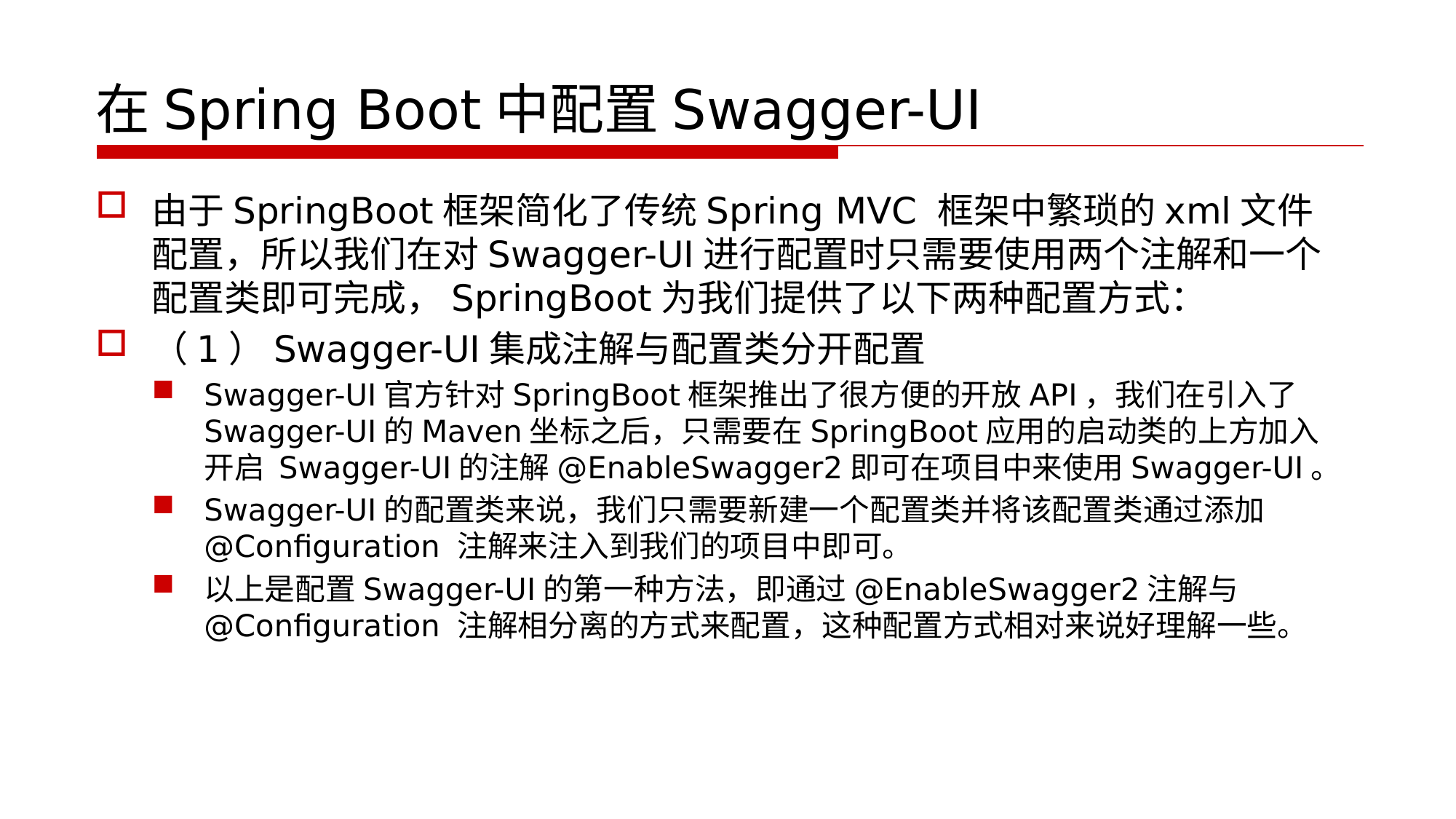

# 在Spring Boot中配置Swagger-UI
由于SpringBoot框架简化了传统Spring MVC 框架中繁琐的xml文件配置，所以我们在对Swagger-UI进行配置时只需要使用两个注解和一个配置类即可完成，SpringBoot为我们提供了以下两种配置方式：
（1）Swagger-UI集成注解与配置类分开配置
Swagger-UI官方针对SpringBoot框架推出了很方便的开放API，我们在引入了 Swagger-UI的Maven坐标之后，只需要在SpringBoot应用的启动类的上方加入开启 Swagger-UI的注解@EnableSwagger2即可在项目中来使用Swagger-UI。
Swagger-UI的配置类来说，我们只需要新建一个配置类并将该配置类通过添加 @Configuration 注解来注入到我们的项目中即可。
以上是配置Swagger-UI的第一种方法，即通过@EnableSwagger2注解与@Configuration 注解相分离的方式来配置，这种配置方式相对来说好理解一些。